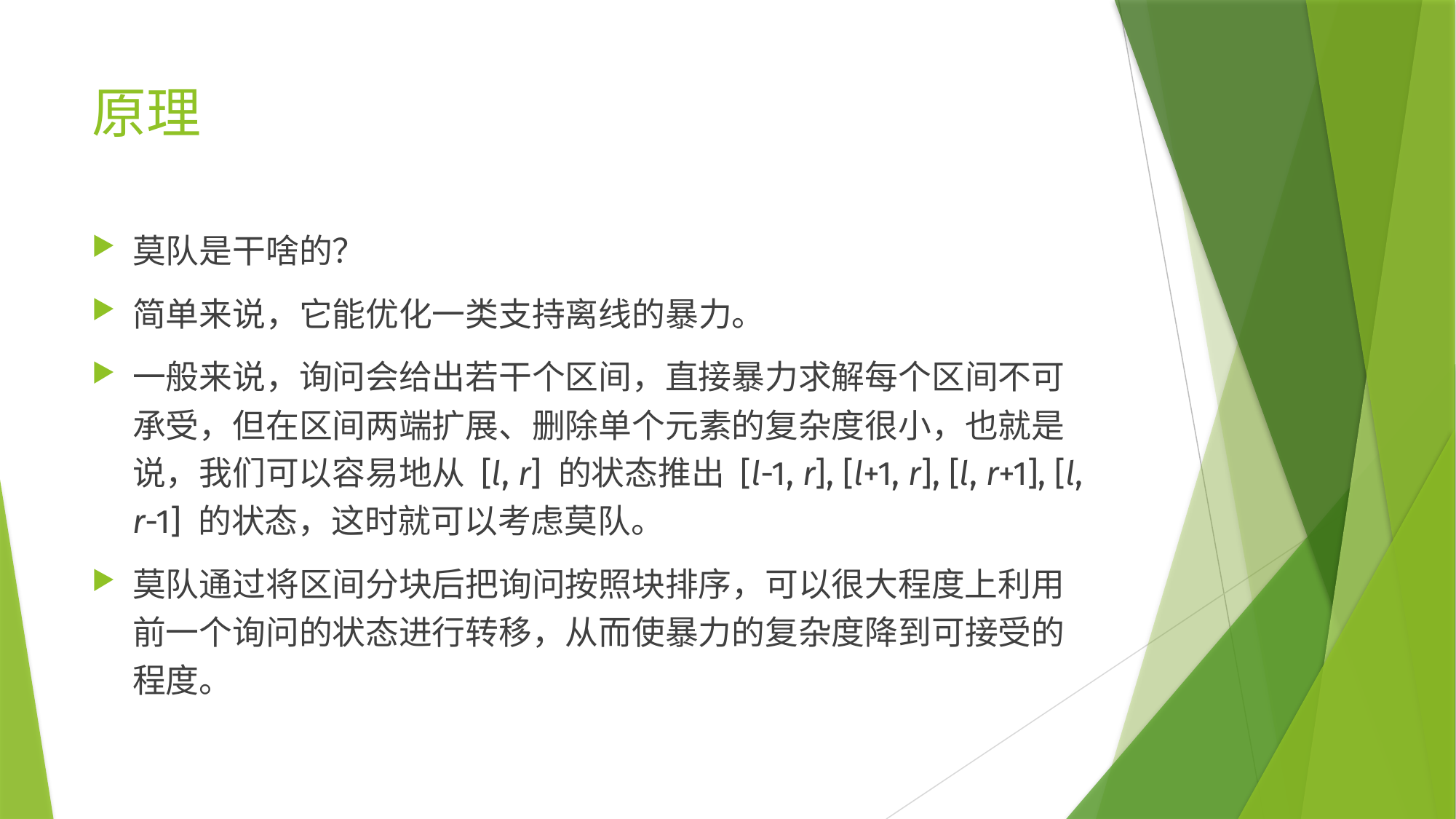

# 原理
莫队是干啥的？
简单来说，它能优化一类支持离线的暴力。
一般来说，询问会给出若干个区间，直接暴力求解每个区间不可承受，但在区间两端扩展、删除单个元素的复杂度很小，也就是说，我们可以容易地从 [l, r] 的状态推出 [l-1, r], [l+1, r], [l, r+1], [l, r-1] 的状态，这时就可以考虑莫队。
莫队通过将区间分块后把询问按照块排序，可以很大程度上利用前一个询问的状态进行转移，从而使暴力的复杂度降到可接受的程度。